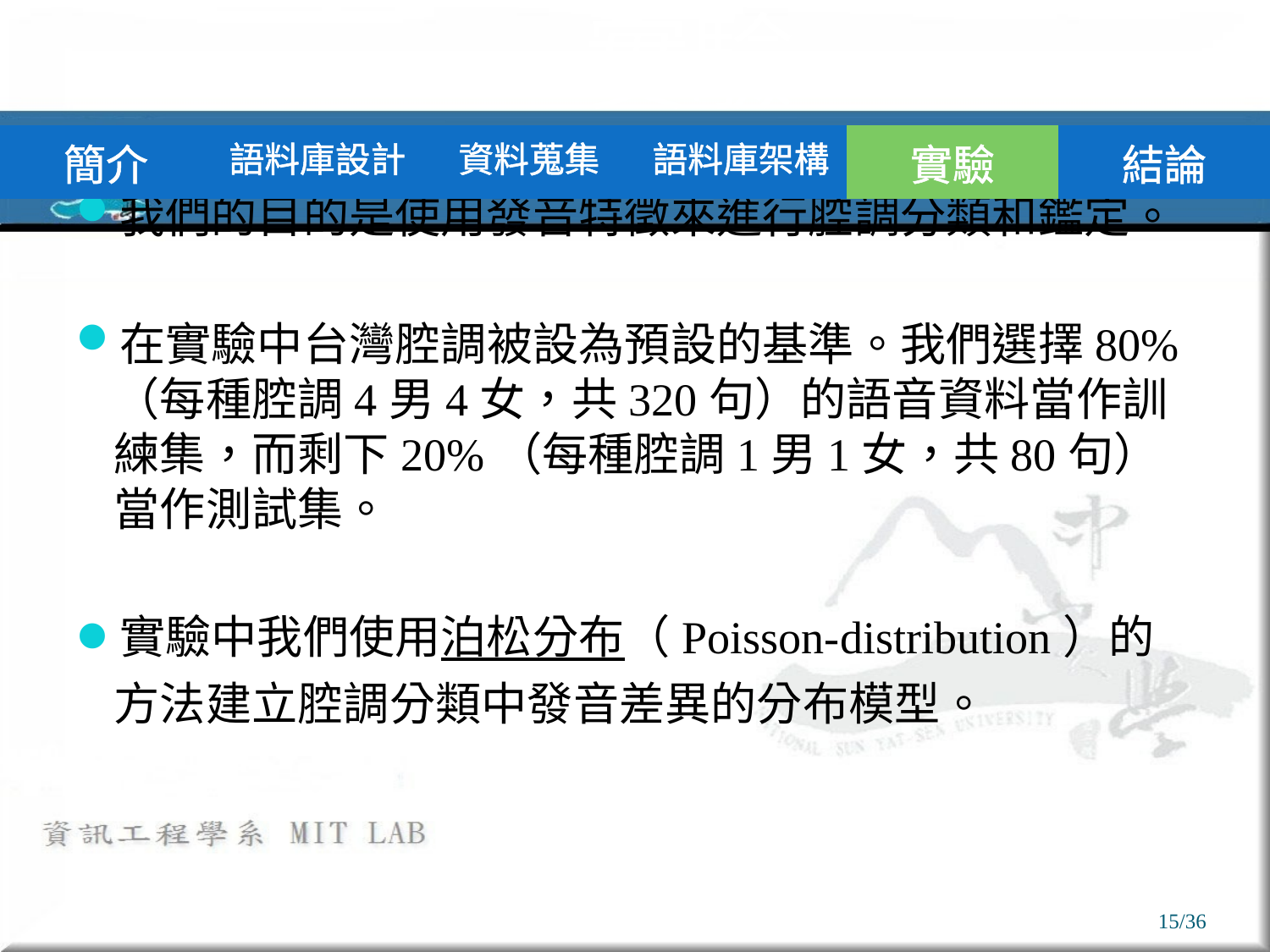

# 實驗
| 簡介 | 語料庫設計 | 資料蒐集 | 語料庫架構 | 實驗 | 結論 |
| --- | --- | --- | --- | --- | --- |
我們的目的是使用發音特徵來進行腔調分類和鑑定。

在實驗中台灣腔調被設為預設的基準。我們選擇80%（每種腔調4男4女，共320句）的語音資料當作訓練集，而剩下20%（每種腔調1男1女，共80句）當作測試集。

實驗中我們使用泊松分布（Poisson-distribution）的方法建立腔調分類中發音差異的分布模型。

15/36